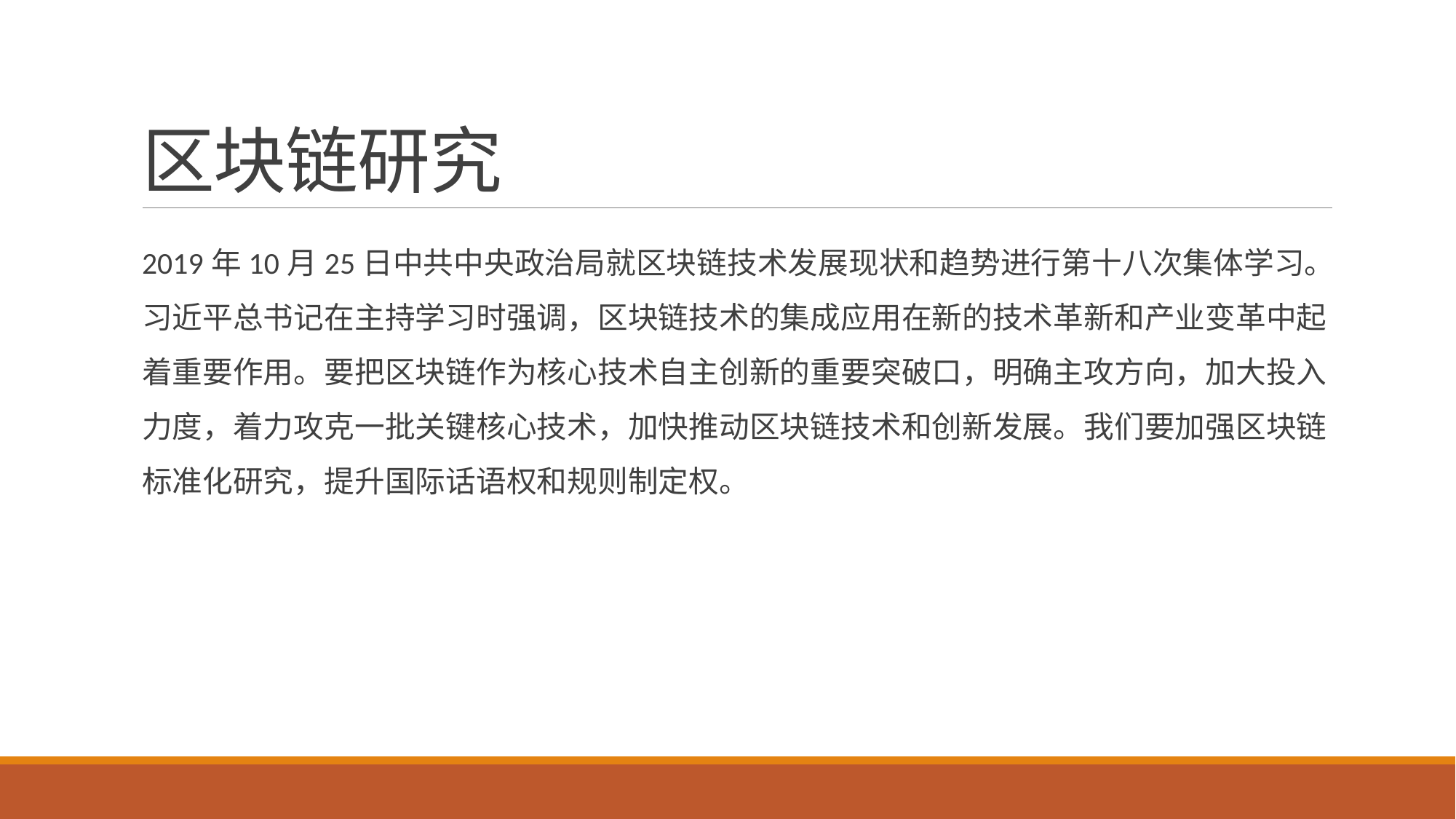

# 区块链研究
2019年10月25日中共中央政治局就区块链技术发展现状和趋势进行第十八次集体学习。习近平总书记在主持学习时强调，区块链技术的集成应用在新的技术革新和产业变革中起着重要作用。要把区块链作为核心技术自主创新的重要突破口，明确主攻方向，加大投入力度，着力攻克一批关键核心技术，加快推动区块链技术和创新发展。我们要加强区块链标准化研究，提升国际话语权和规则制定权。